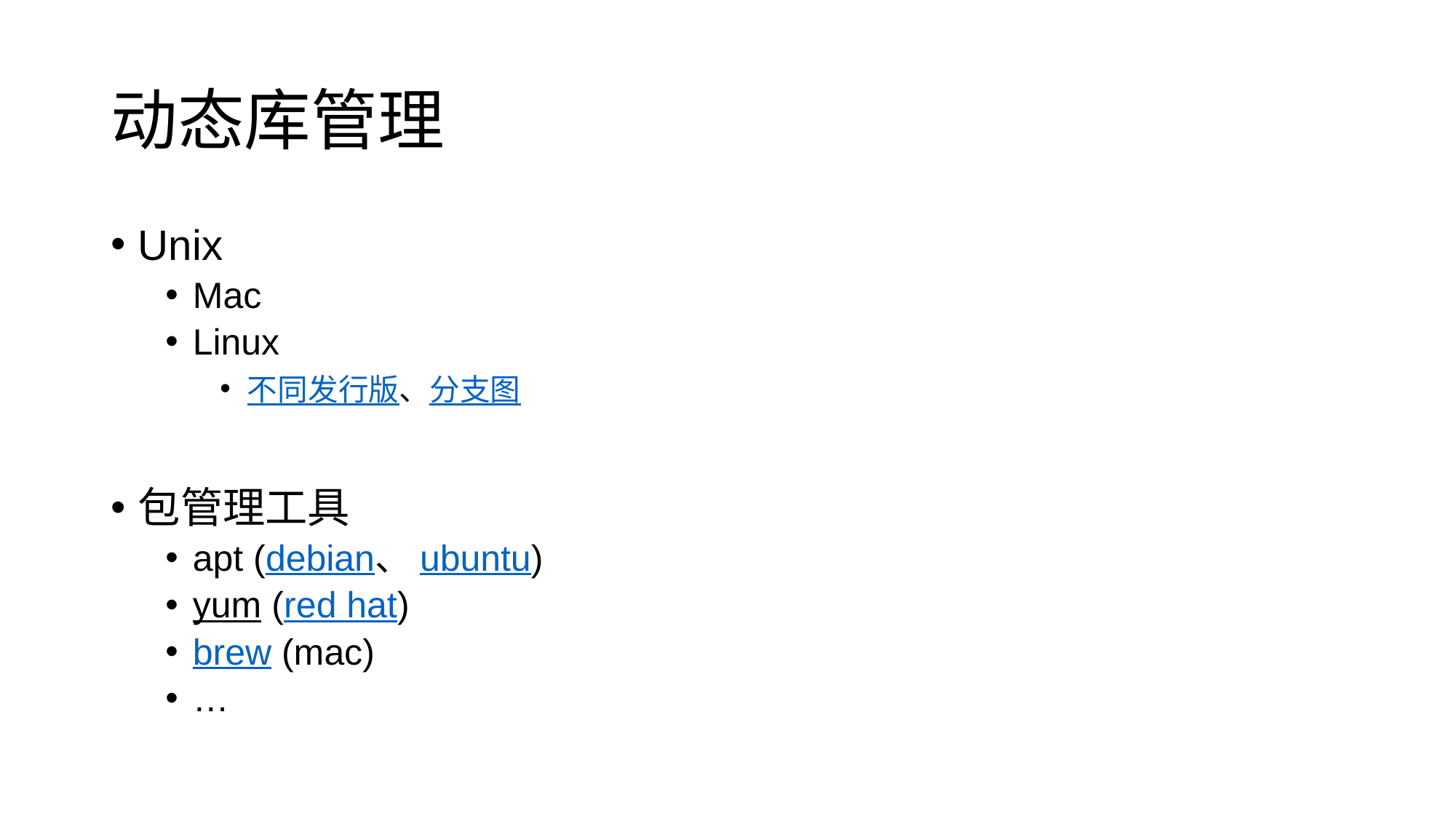

# 动态库管理
Unix
Mac
Linux
不同发行版、分支图

包管理工具
apt (debian、ubuntu)
yum (red hat)
brew (mac)
…